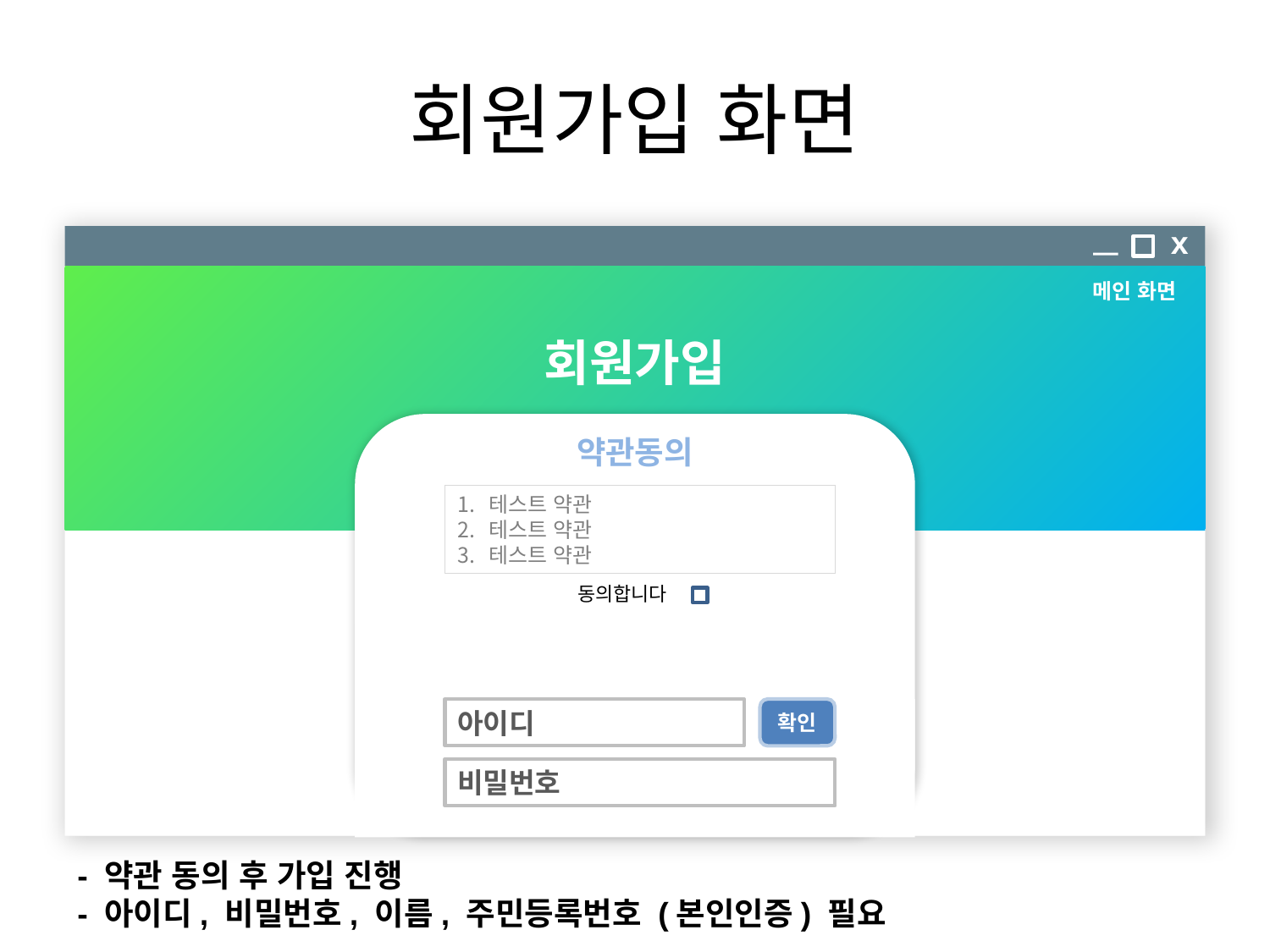

# 회원가입 화면

메인 화면
회원가입

약관동의

테스트 약관
테스트 약관
테스트 약관
동의합니다

아이디
확인
비밀번호
- 약관 동의 후 가입 진행
- 아이디, 비밀번호, 이름, 주민등록번호 (본인인증) 필요